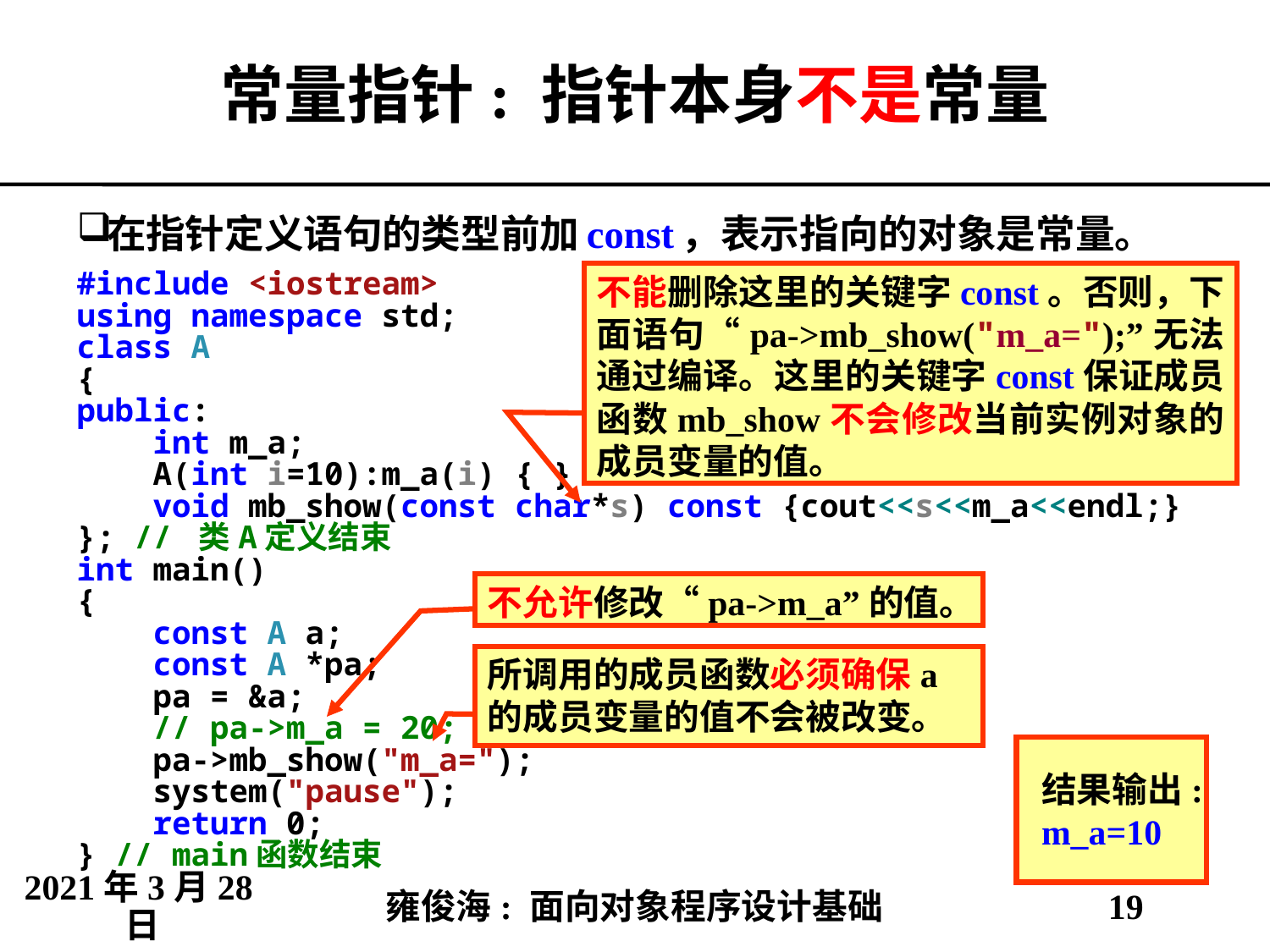

# 常量指针: 指针本身不是常量

在指针定义语句的类型前加const，表示指向的对象是常量。
#include <iostream>
using namespace std;
class A
{
public:
    int m_a;
    A(int i=10):m_a(i) { }
    void mb_show(const char*s) const {cout<<s<<m_a<<endl;}
}; // 类A定义结束
int main()
{
    const A a;
    const A *pa;
    pa = &a;
    // pa->m_a = 20;
    pa->mb_show("m_a=");
    system("pause");
    return 0;
} // main函数结束
不能删除这里的关键字const。否则，下面语句“pa->mb_show("m_a=");”无法通过编译。这里的关键字const保证成员函数mb_show不会修改当前实例对象的成员变量的值。
不允许修改“pa->m_a”的值。
所调用的成员函数必须确保a的成员变量的值不会被改变。
结果输出:
m_a=10
2021年3月28日
雍俊海: 面向对象程序设计基础
19